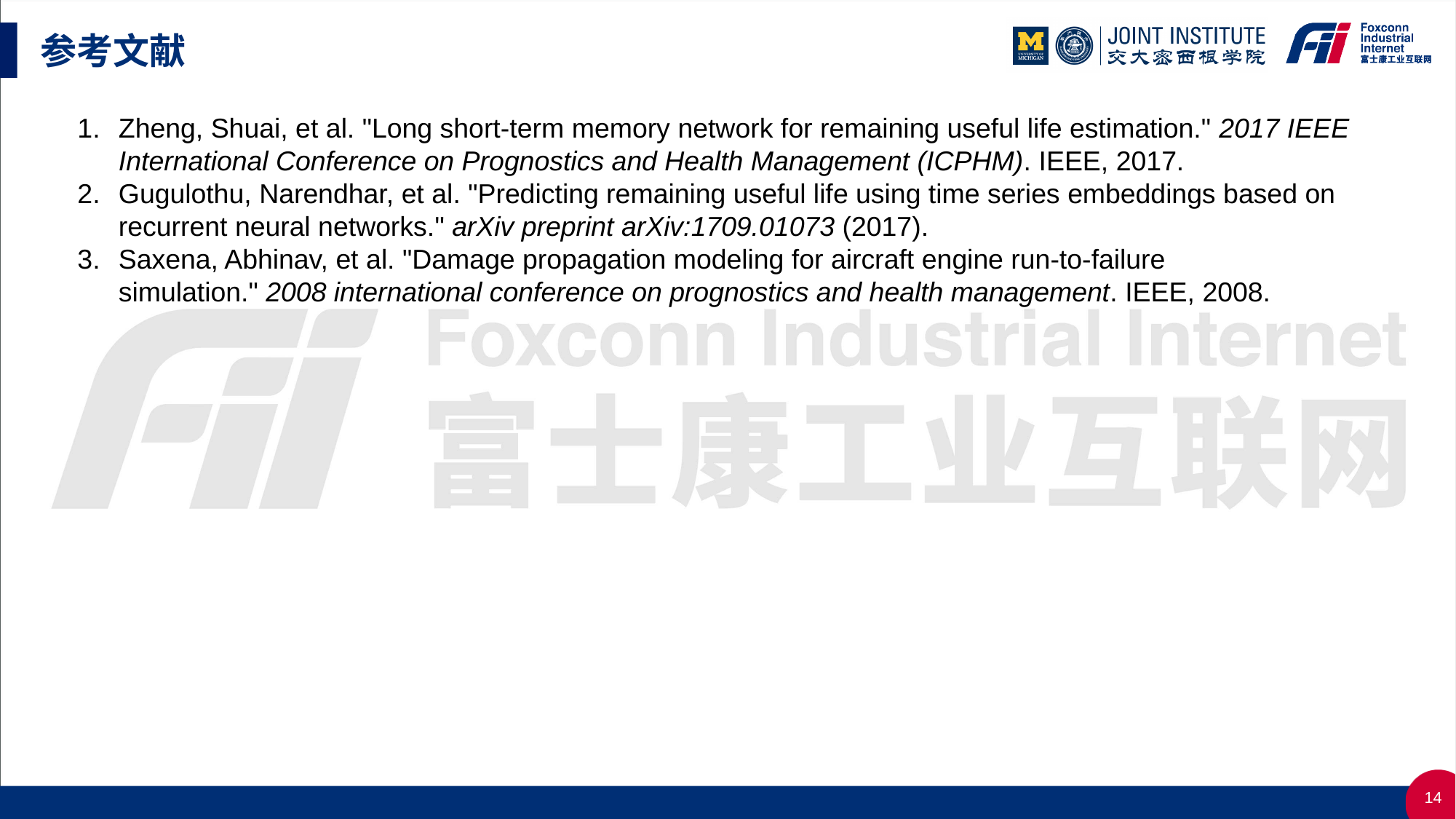

# 参考文献
Zheng, Shuai, et al. "Long short-term memory network for remaining useful life estimation." 2017 IEEE International Conference on Prognostics and Health Management (ICPHM). IEEE, 2017.
Gugulothu, Narendhar, et al. "Predicting remaining useful life using time series embeddings based on recurrent neural networks." arXiv preprint arXiv:1709.01073 (2017).
Saxena, Abhinav, et al. "Damage propagation modeling for aircraft engine run-to-failure simulation." 2008 international conference on prognostics and health management. IEEE, 2008.

14